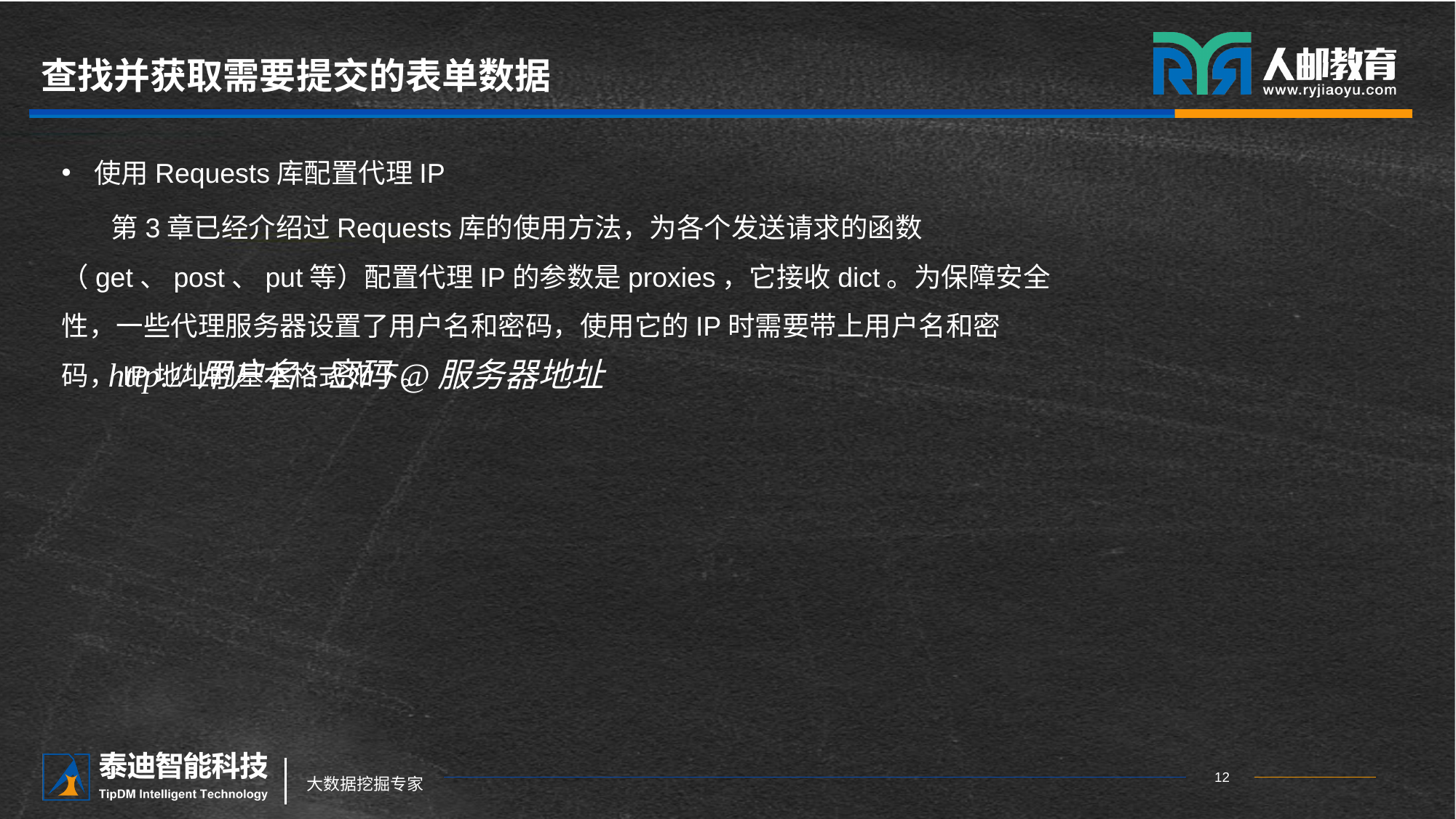

# 查找并获取需要提交的表单数据
使用Requests库配置代理IP
       第3章已经介绍过Requests库的使用方法，为各个发送请求的函数（get、post、put等）配置代理IP的参数是proxies，它接收dict。为保障安全性，一些代理服务器设置了用户名和密码，使用它的IP时需要带上用户名和密码，IP地址的基本格式如下。

http://用户名:密码@服务器地址